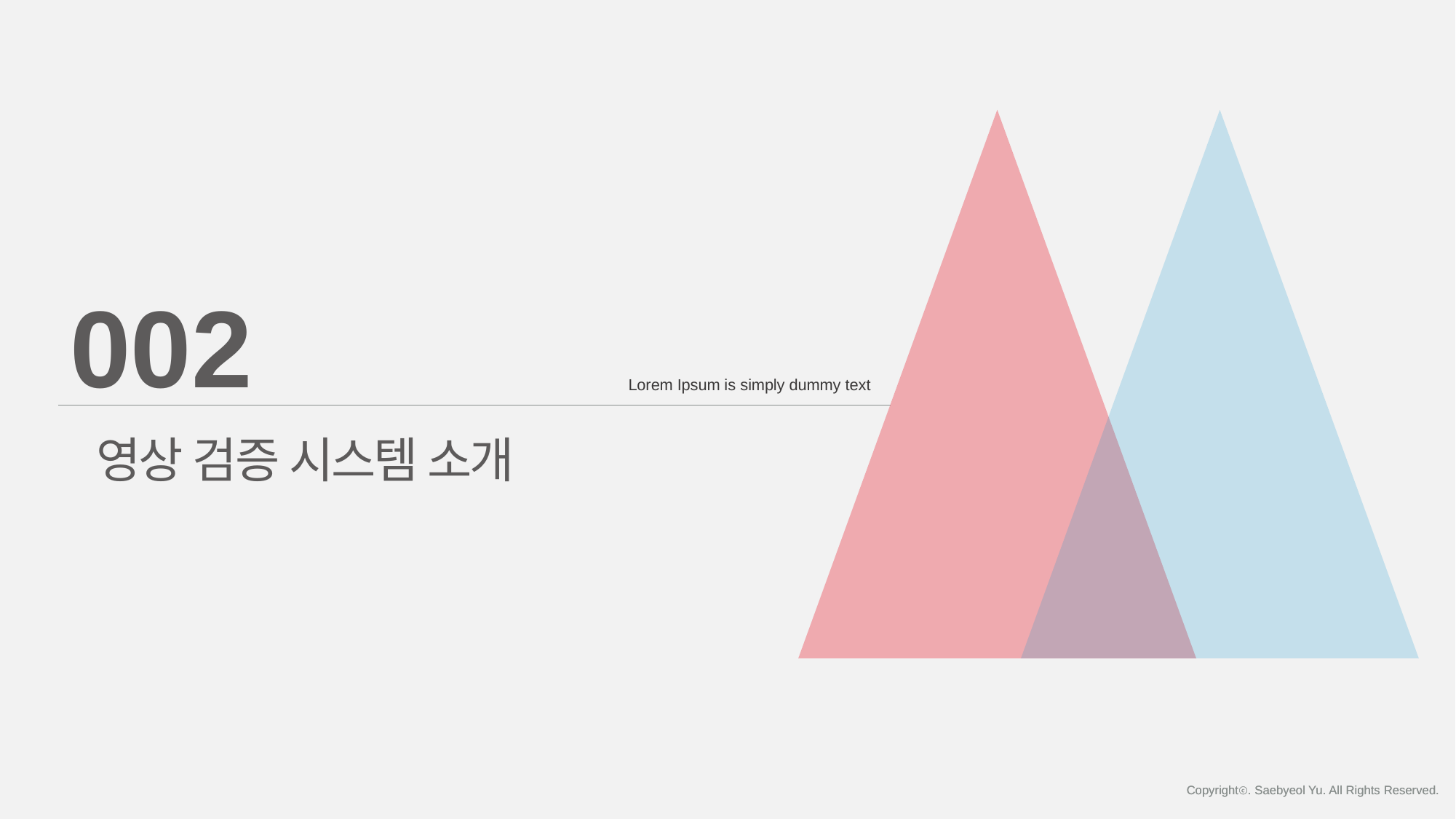

002
Lorem Ipsum is simply dummy text
영상 검증 시스템 소개
Copyrightⓒ. Saebyeol Yu. All Rights Reserved.